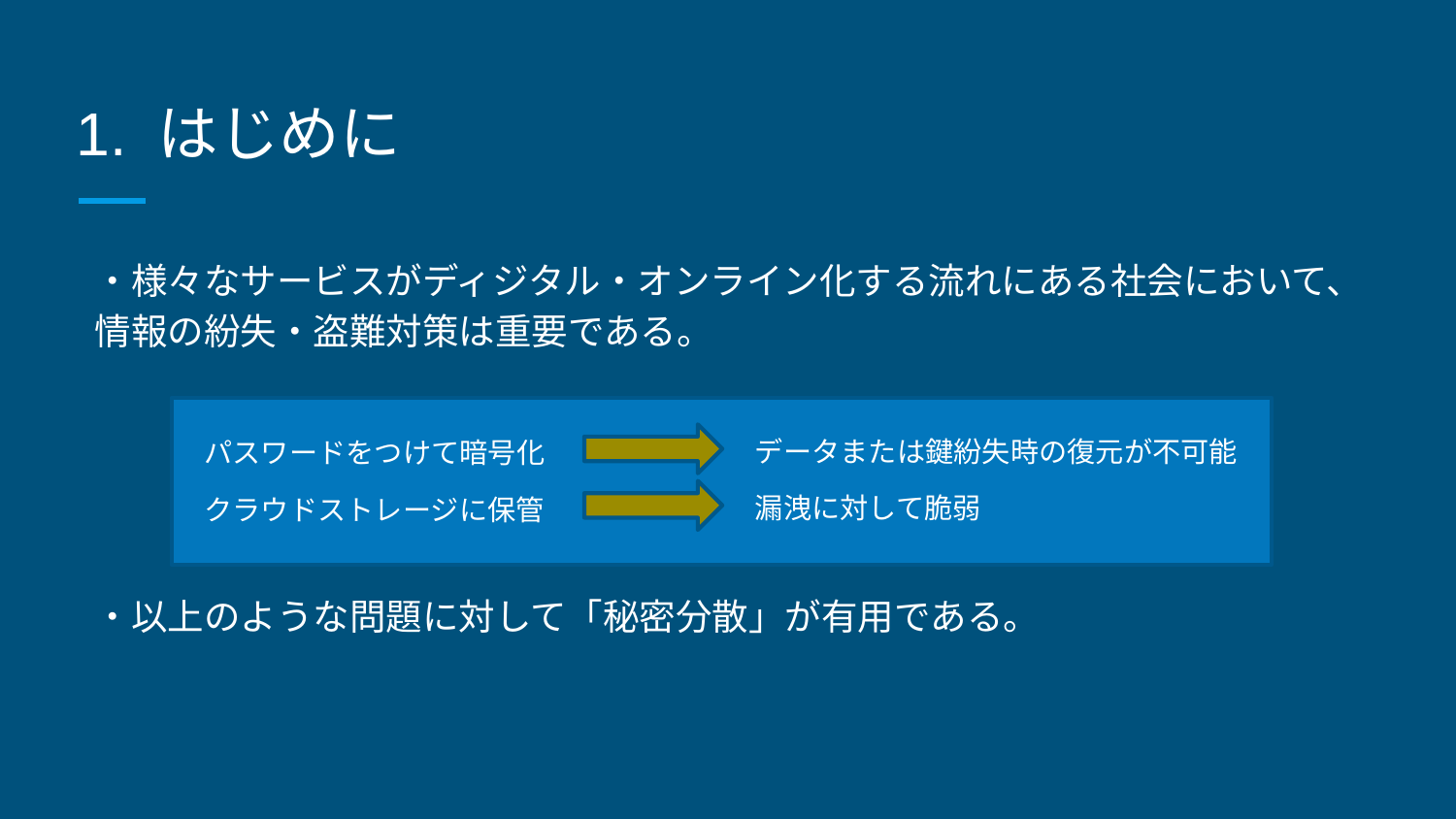

# 1. はじめに
・様々なサービスがディジタル・オンライン化する流れにある社会において、情報の紛失・盗難対策は重要である。

データまたは鍵紛失時の復元が不可能
パスワードをつけて暗号化

漏洩に対して脆弱
クラウドストレージに保管

・以上のような問題に対して「秘密分散」が有用である。